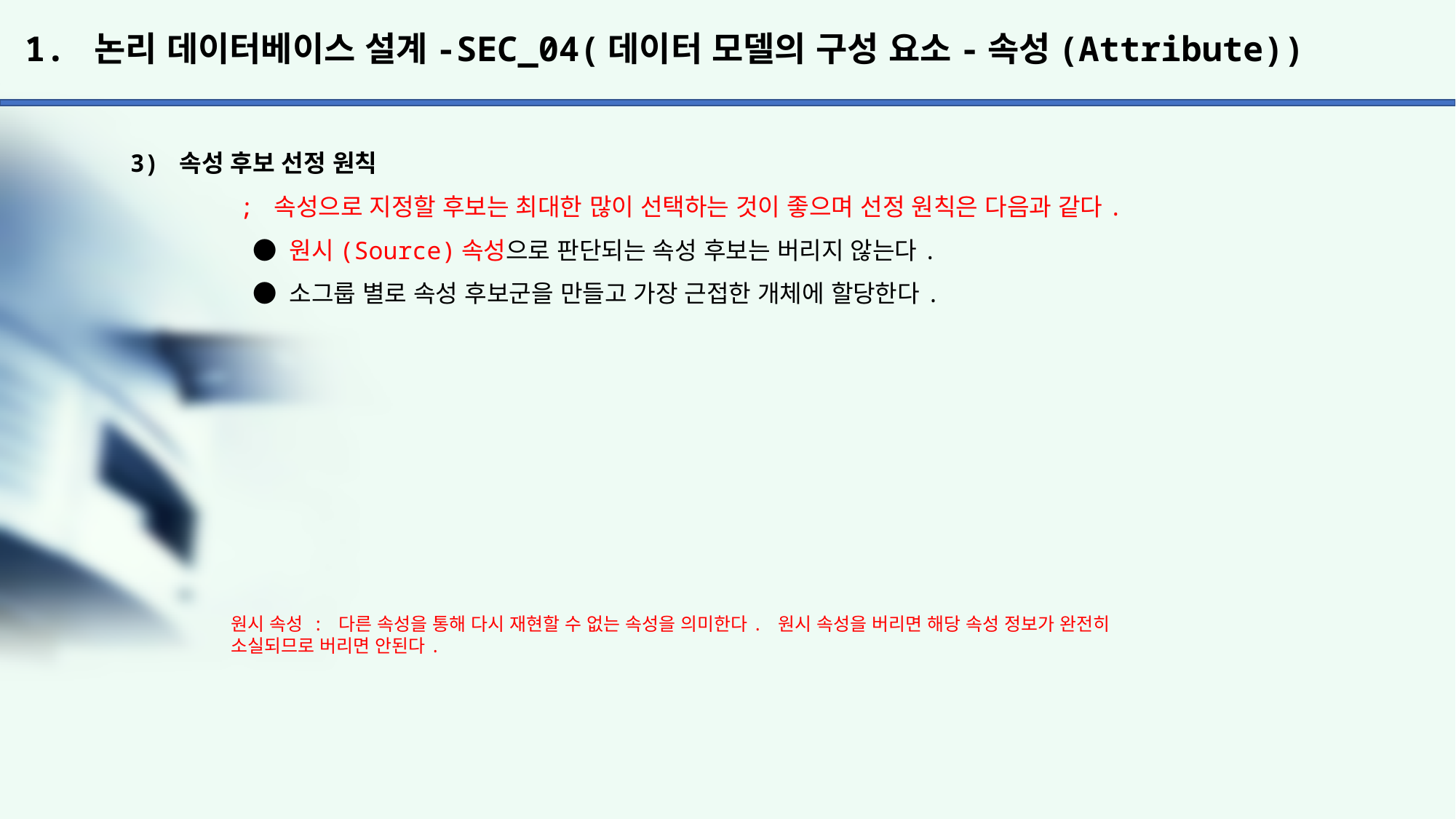

# 1. 논리 데이터베이스 설계-SEC_04(데이터 모델의 구성 요소-속성(Attribute))
3) 속성 후보 선정 원칙
	; 속성으로 지정할 후보는 최대한 많이 선택하는 것이 좋으며 선정 원칙은 다음과 같다.
	  ● 원시(Source)속성으로 판단되는 속성 후보는 버리지 않는다.
	  ● 소그룹 별로 속성 후보군을 만들고 가장 근접한 개체에 할당한다.

원시 속성 : 다른 속성을 통해 다시 재현할 수 없는 속성을 의미한다. 원시 속성을 버리면 해당 속성 정보가 완전히
소실되므로 버리면 안된다.